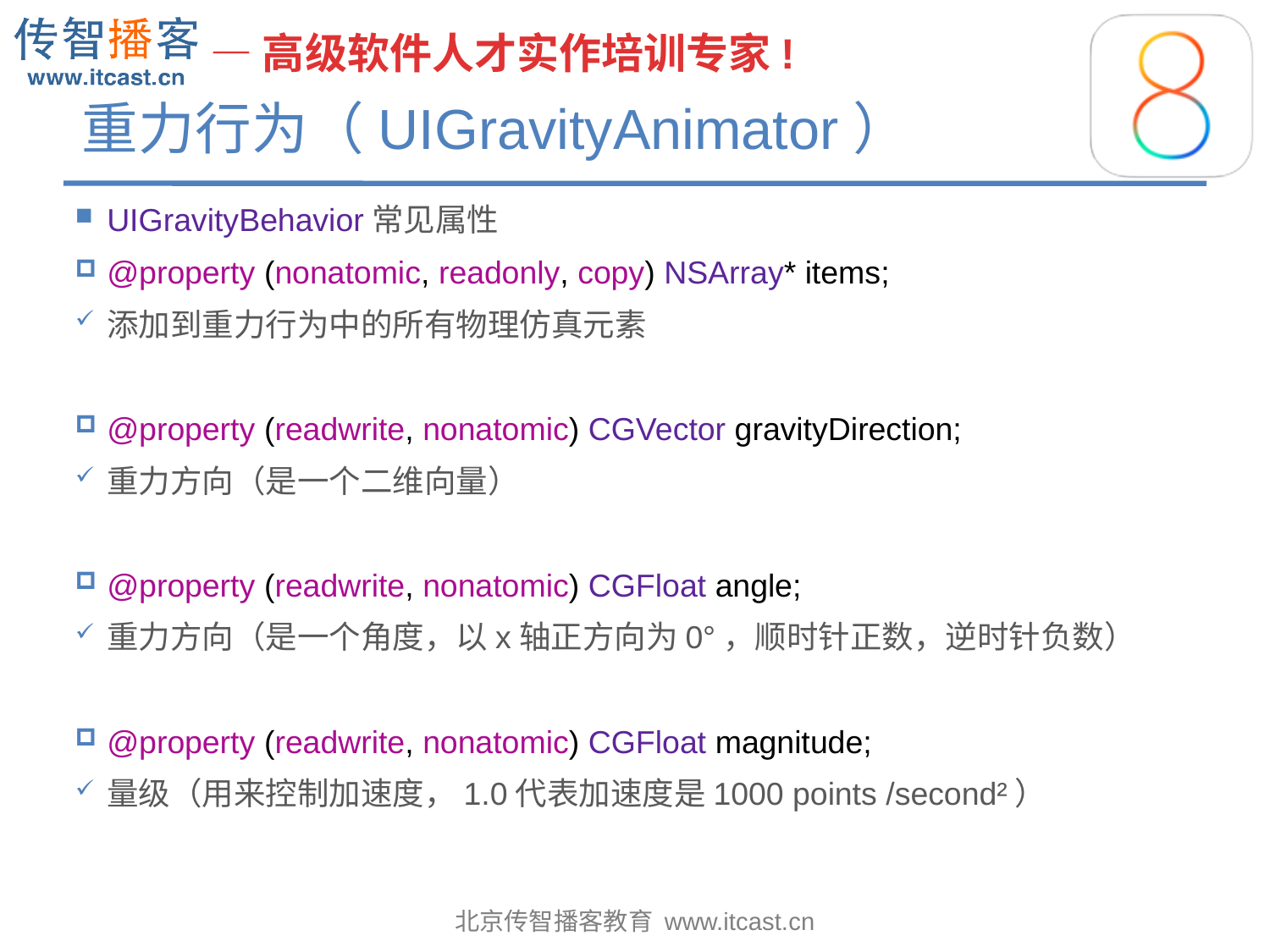

# 重力行为（UIGravityAnimator）
UIGravityBehavior常见属性
@property (nonatomic, readonly, copy) NSArray* items;
添加到重力行为中的所有物理仿真元素

@property (readwrite, nonatomic) CGVector gravityDirection;
重力方向（是一个二维向量）

@property (readwrite, nonatomic) CGFloat angle;
重力方向（是一个角度，以x轴正方向为0°，顺时针正数，逆时针负数）

@property (readwrite, nonatomic) CGFloat magnitude;
量级（用来控制加速度，1.0代表加速度是1000 points /second²）